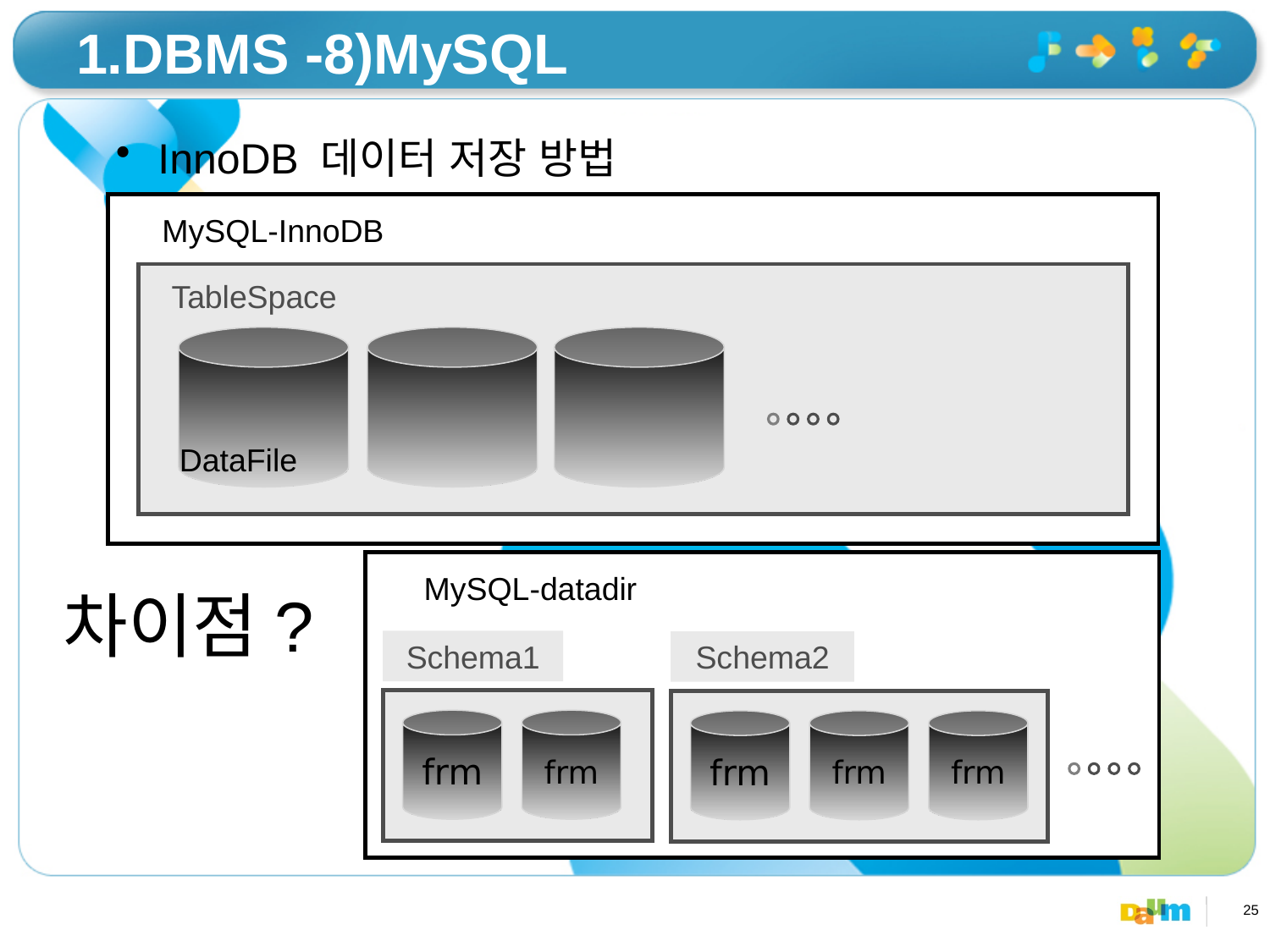

# 1.DBMS -8)MySQL
 InnoDB 데이터 저장 방법

MySQL-InnoDB

TableSpace
TableSpace

DataFile

MySQL-datadir
Schema1

차이점?
Schema2

frm
frm
frm
frm
frm